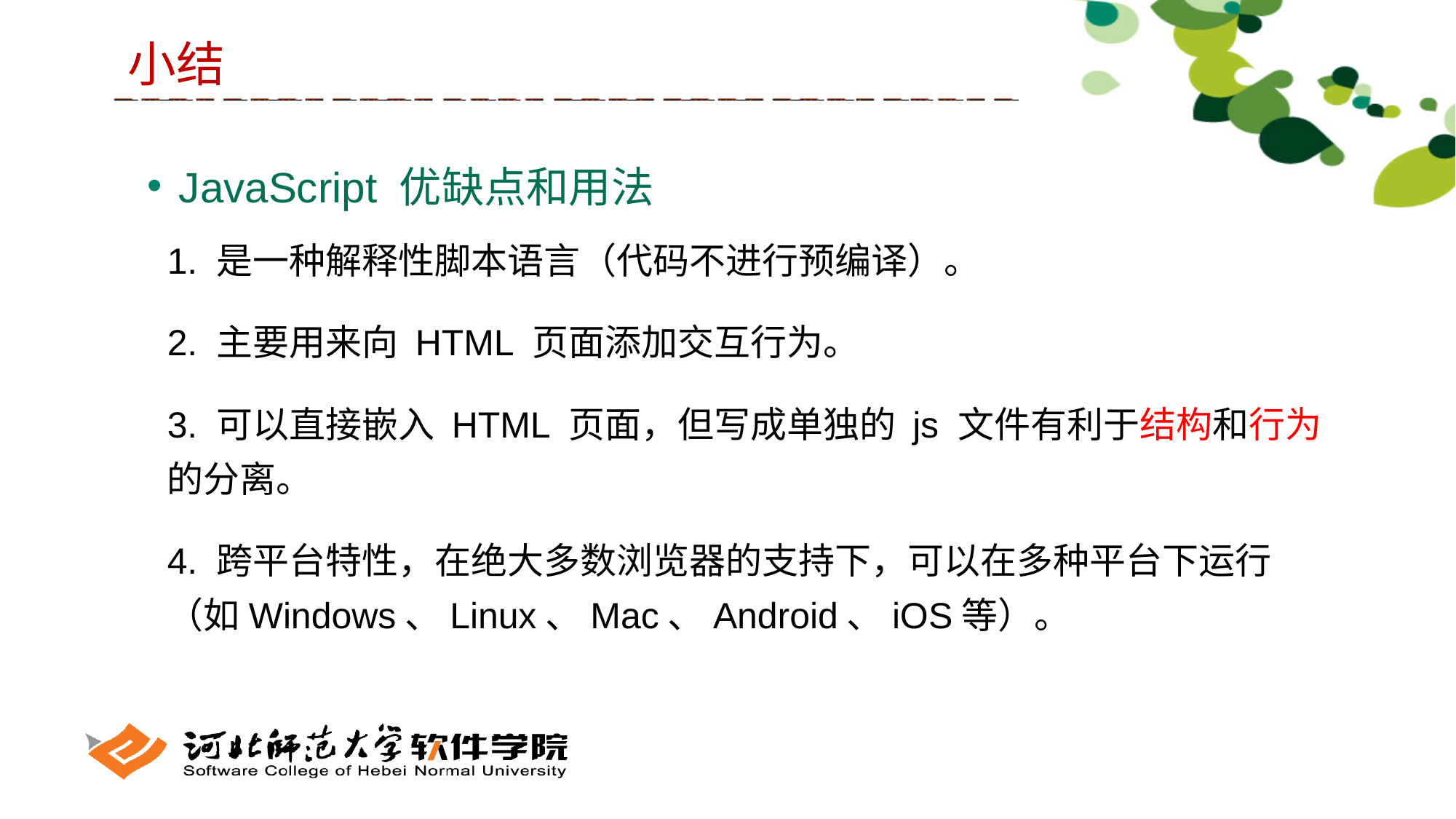

小结

 JavaScript 优缺点和用法
1. 是一种解释性脚本语言（代码不进行预编译）。
2. 主要用来向 HTML 页面添加交互行为。
3. 可以直接嵌入 HTML 页面，但写成单独的 js 文件有利于结构和行为的分离。
4. 跨平台特性，在绝大多数浏览器的支持下，可以在多种平台下运行（如Windows、Linux、Mac、Android、iOS等）。